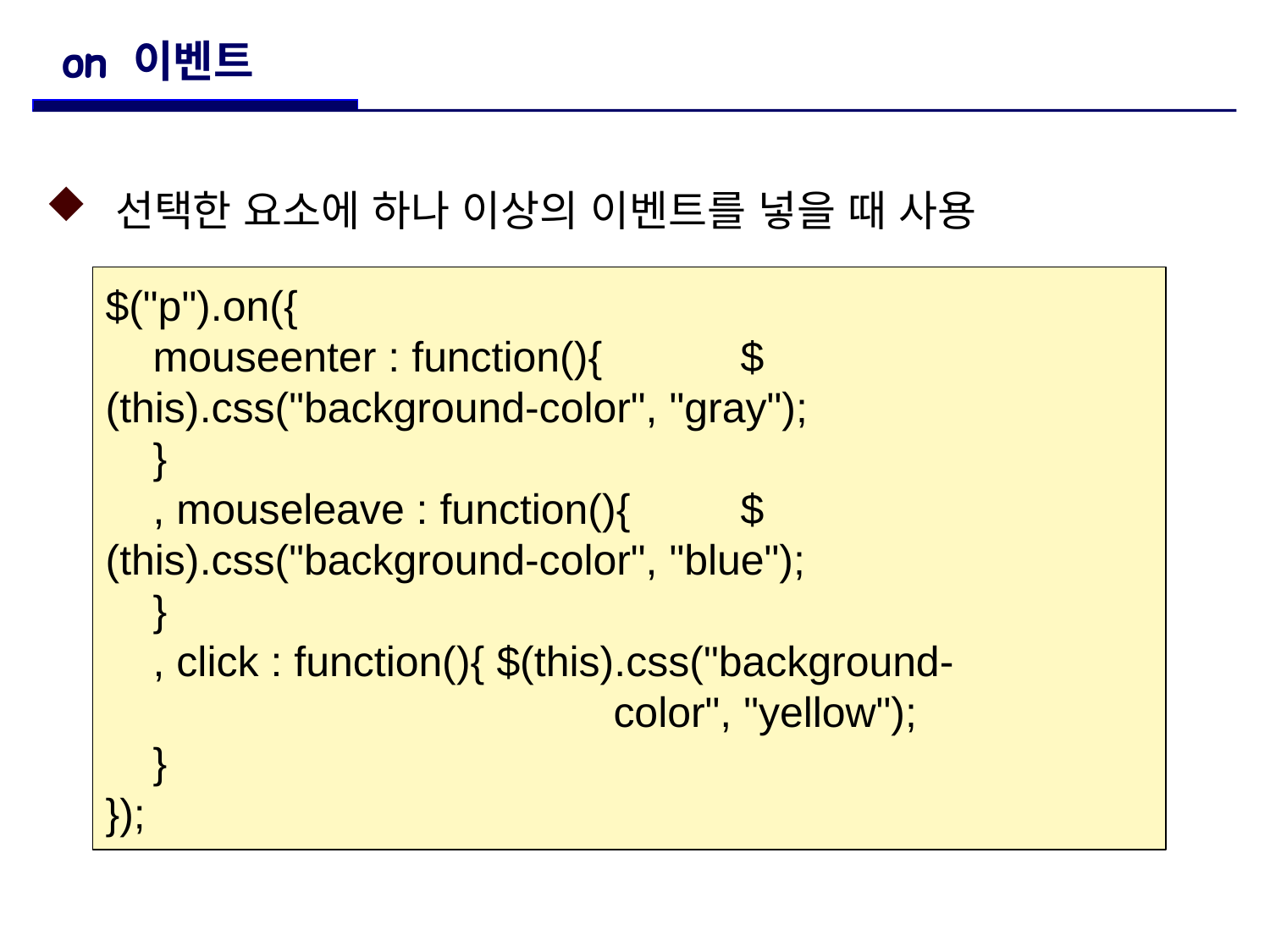

# on 이벤트
 선택한 요소에 하나 이상의 이벤트를 넣을 때 사용
$("p").on({
    mouseenter : function(){ 	$(this).css("background-color", "gray");
    }
    , mouseleave : function(){    	$(this).css("background-color", "blue");
    }
    , click : function(){ $(this).css("background-						color", "yellow");
    }
});